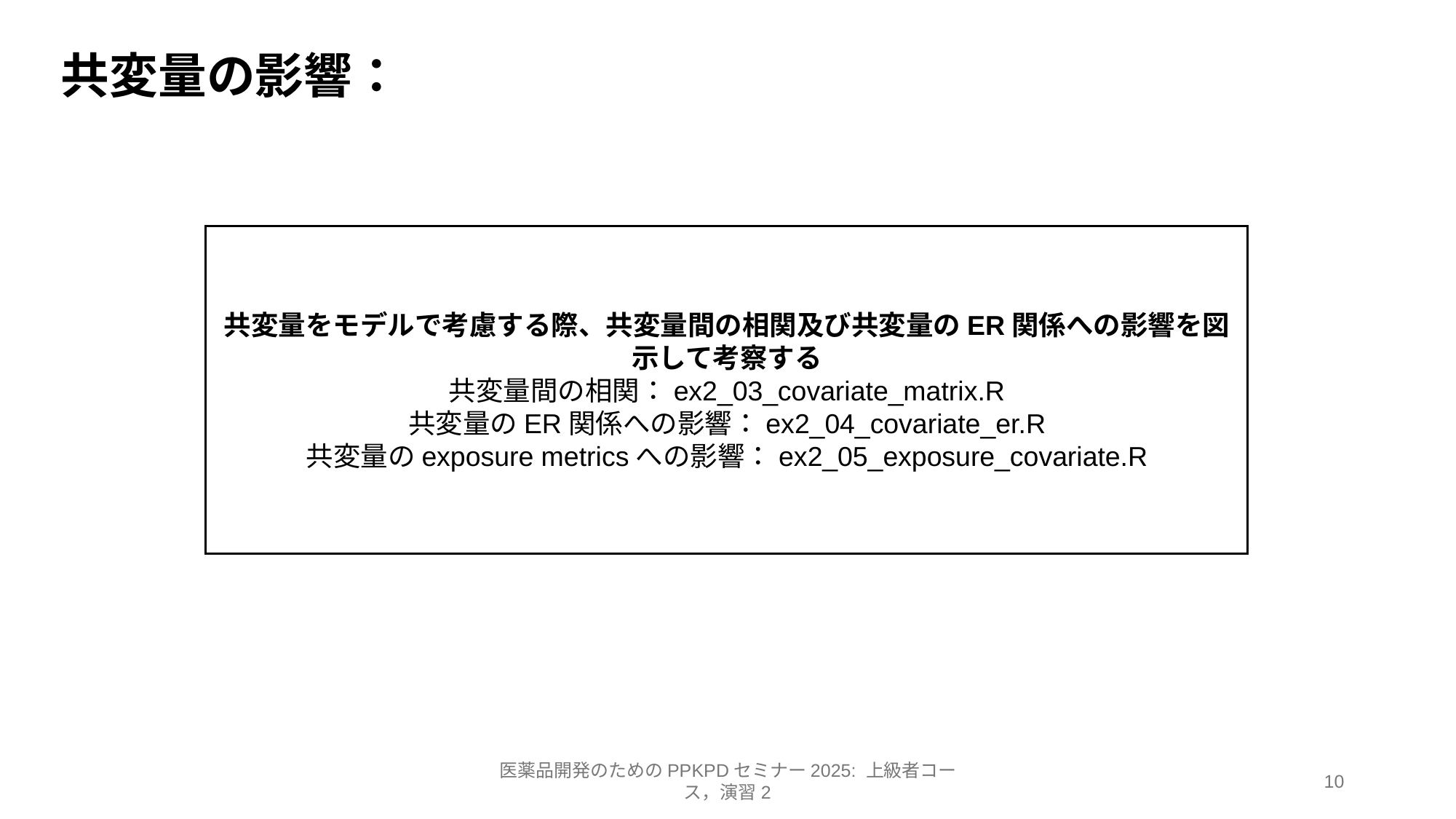

# 共変量の影響：
共変量をモデルで考慮する際、共変量間の相関及び共変量のER関係への影響を図示して考察する
共変量間の相関：ex2_03_covariate_matrix.R
共変量のER関係への影響：ex2_04_covariate_er.R
共変量のexposure metricsへの影響：ex2_05_exposure_covariate.R
医薬品開発のためのPPKPDセミナー2025: 上級者コース，演習2
10